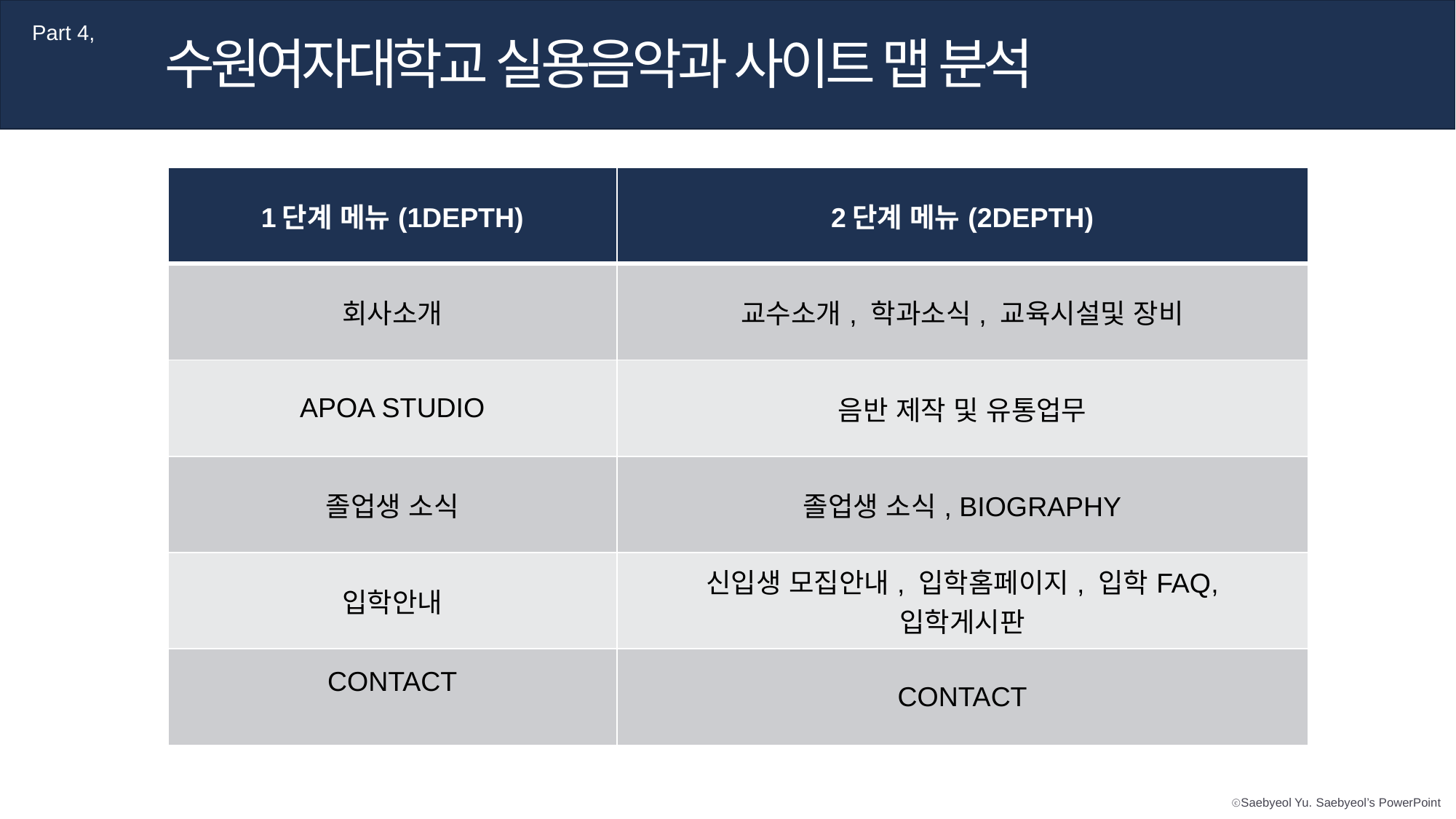

Part 4,
수원여자대학교 실용음악과 사이트 맵 분석
| 1단계 메뉴(1DEPTH) | 2단계 메뉴(2DEPTH) |
| --- | --- |
| 회사소개 | 교수소개, 학과소식, 교육시설및 장비 |
| APOA STUDIO | 음반 제작 및 유통업무 |
| 졸업생 소식 | 졸업생 소식, BIOGRAPHY |
| 입학안내 | 신입생 모집안내, 입학홈페이지, 입학FAQ, 입학게시판 |
| CONTACT | CONTACT |